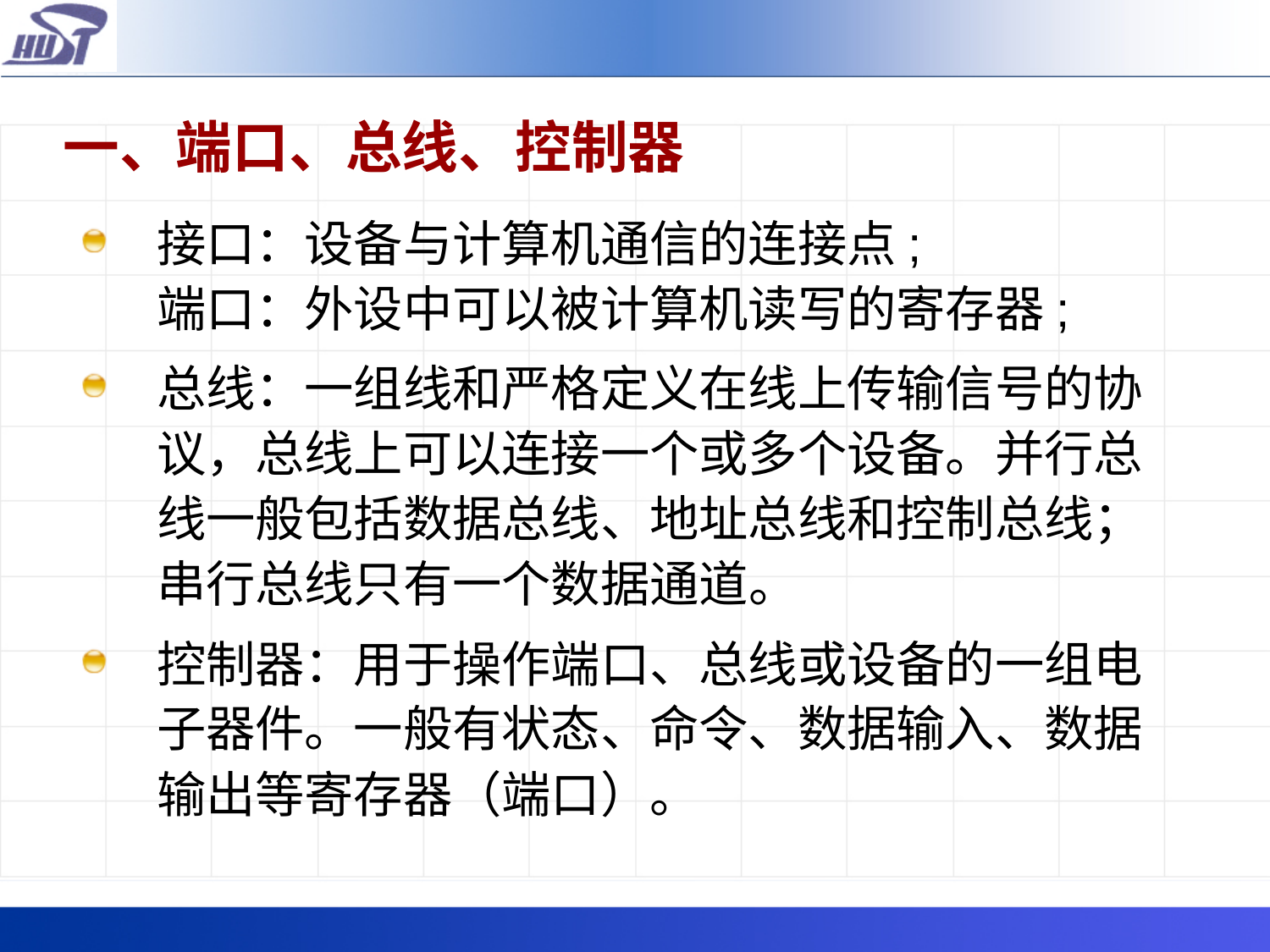

# 一、端口、总线、控制器
接口：设备与计算机通信的连接点;
端口：外设中可以被计算机读写的寄存器;
总线：一组线和严格定义在线上传输信号的协议，总线上可以连接一个或多个设备。并行总线一般包括数据总线、地址总线和控制总线；串行总线只有一个数据通道。
控制器：用于操作端口、总线或设备的一组电子器件。一般有状态、命令、数据输入、数据输出等寄存器（端口）。